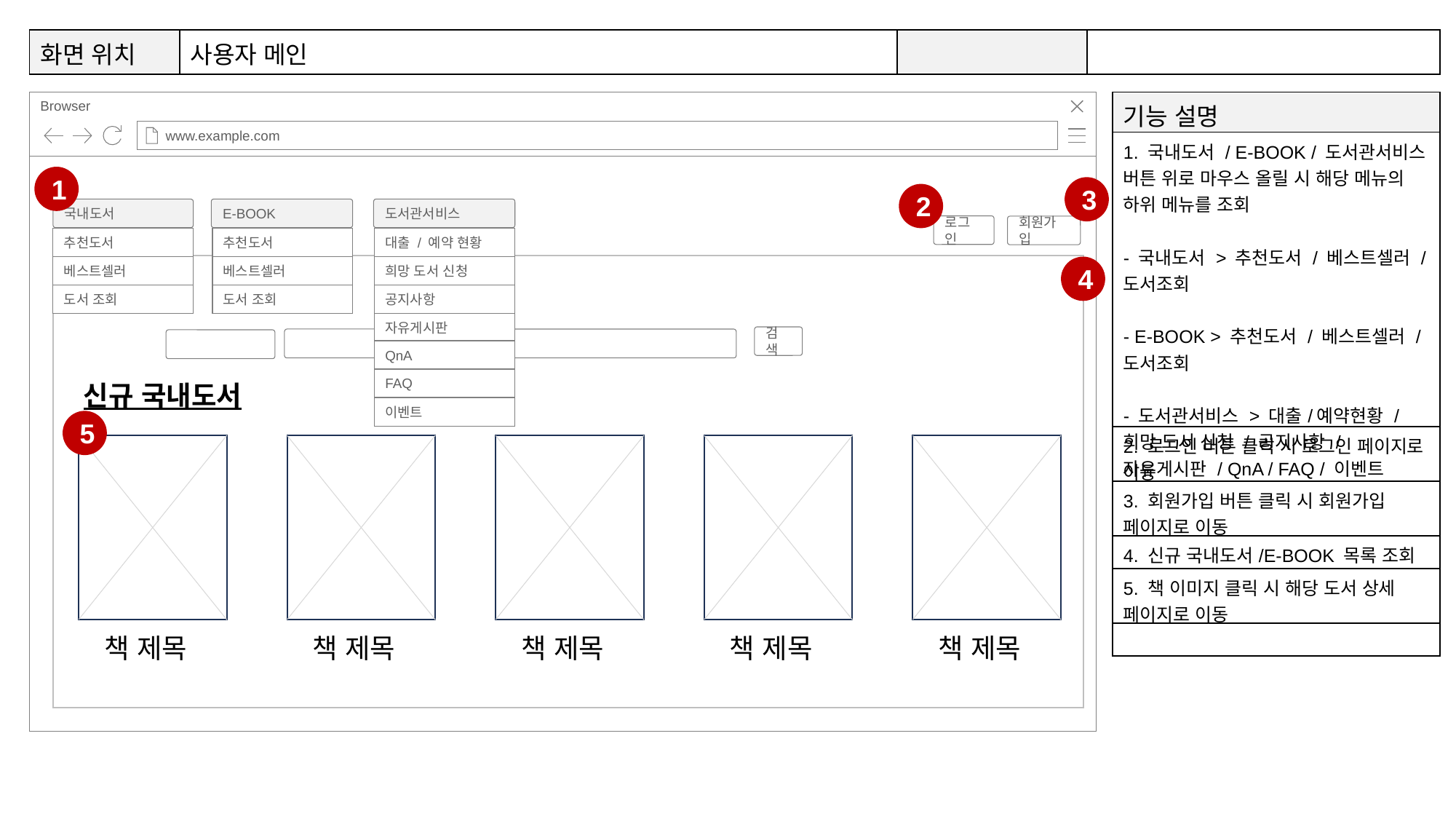

| 화면 위치 | 사용자 메인 |  |  |
| --- | --- | --- | --- |
8
9
6
7
| 기능 설명 |
| --- |
| 1. 국내도서 / E-BOOK / 도서관서비스 버튼 위로 마우스 올릴 시 해당 메뉴의 하위 메뉴를 조회 - 국내도서 > 추천도서 / 베스트셀러 / 도서조회 - E-BOOK > 추천도서 / 베스트셀러 / 도서조회 - 도서관서비스 > 대출/예약현황 / 희망 도서 신청 / 공지사항 / 자유게시판 / QnA / FAQ / 이벤트 |
| 2. 로그인 버튼 클릭 시 로그인 페이지로 이동 |
| 3. 회원가입 버튼 클릭 시 회원가입 페이지로 이동 |
| 4. 신규 국내도서/E-BOOK 목록 조회 |
| 5. 책 이미지 클릭 시 해당 도서 상세 페이지로 이동 |
|  |
1
3
2
국내도서
E-BOOK
도서관서비스
로그인
회원가입
추천도서
베스트셀러
도서 조회
추천도서
베스트셀러
도서 조회
대출 / 예약 현황
희망 도서 신청
공지사항
자유게시판
QnA
FAQ
이벤트

4
검색

신규 국내도서
5

책 제목

책 제목
책 제목
책 제목
책 제목